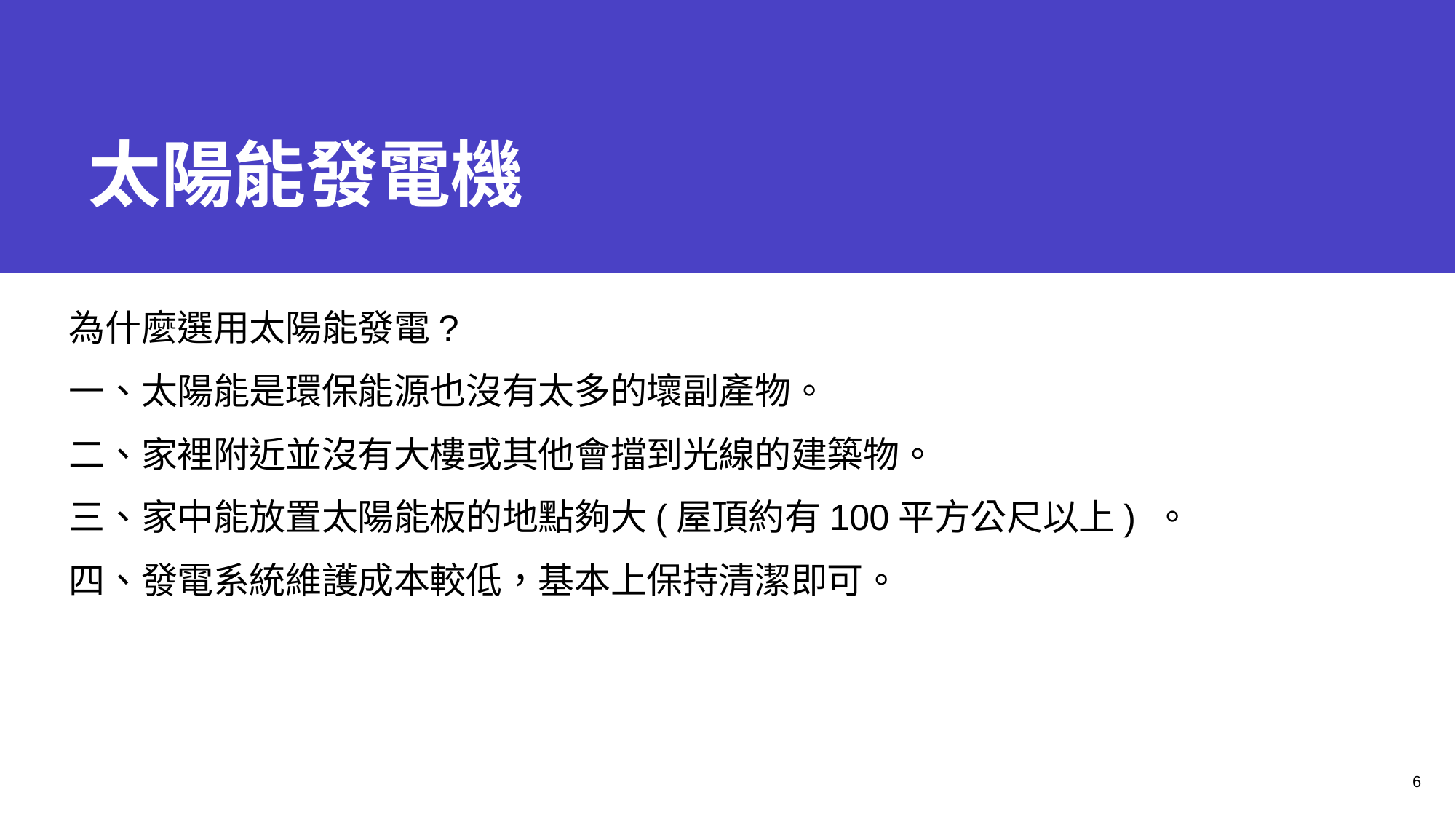

# 太陽能發電機
為什麼選用太陽能發電?
一、太陽能是環保能源也沒有太多的壞副產物。
二、家裡附近並沒有大樓或其他會擋到光線的建築物。
三、家中能放置太陽能板的地點夠大(屋頂約有100平方公尺以上) 。
四、發電系統維護成本較低，基本上保持清潔即可。

簡報標題
6